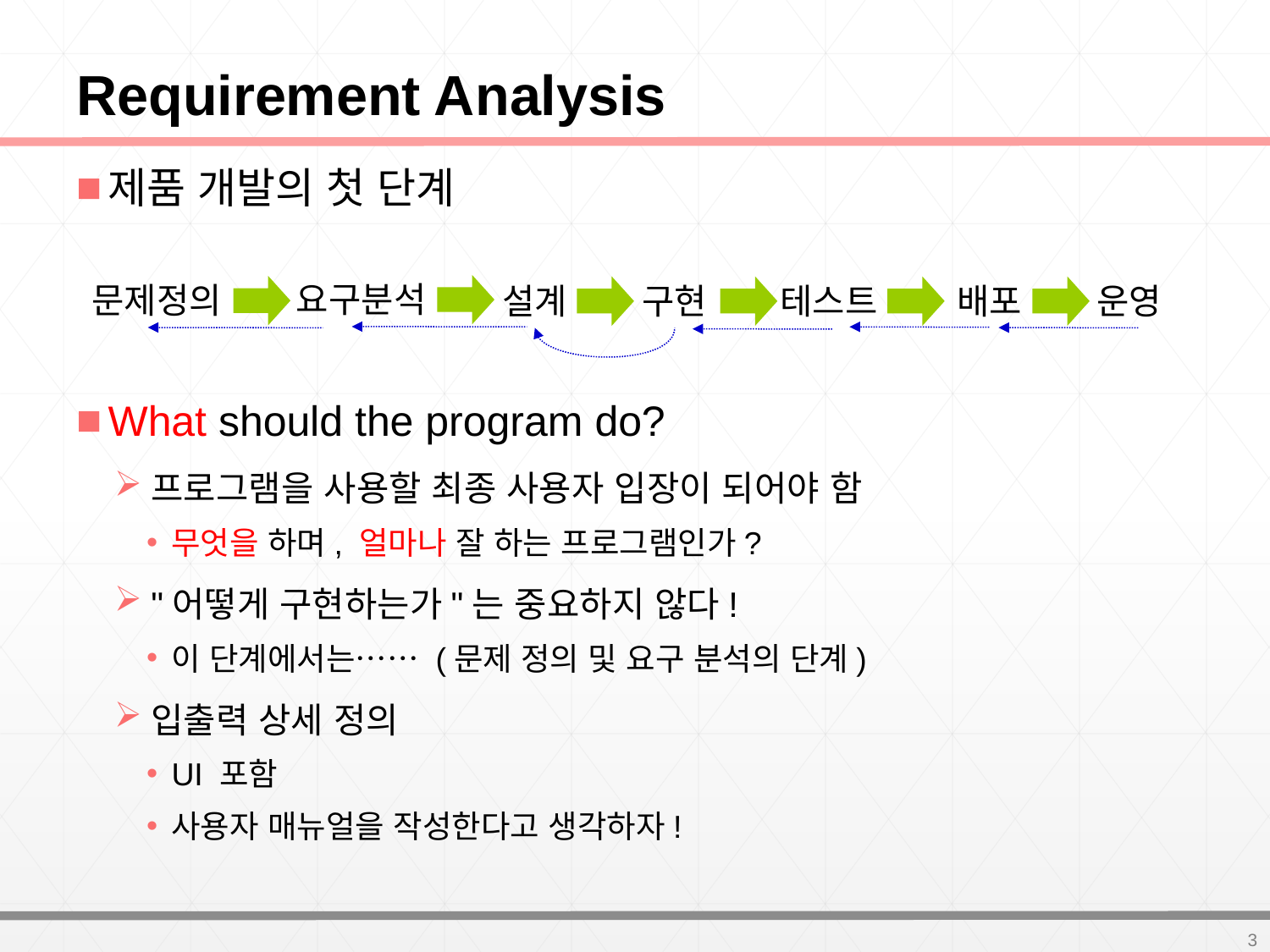

# Requirement Analysis
제품 개발의 첫 단계

What should the program do?
프로그램을 사용할 최종 사용자 입장이 되어야 함
무엇을 하며, 얼마나 잘 하는 프로그램인가?
"어떻게 구현하는가"는 중요하지 않다!
이 단계에서는…… (문제 정의 및 요구 분석의 단계)
입출력 상세 정의
UI 포함
사용자 매뉴얼을 작성한다고 생각하자!

요구분석
문제정의
설계
구현
테스트
배포
운영

3